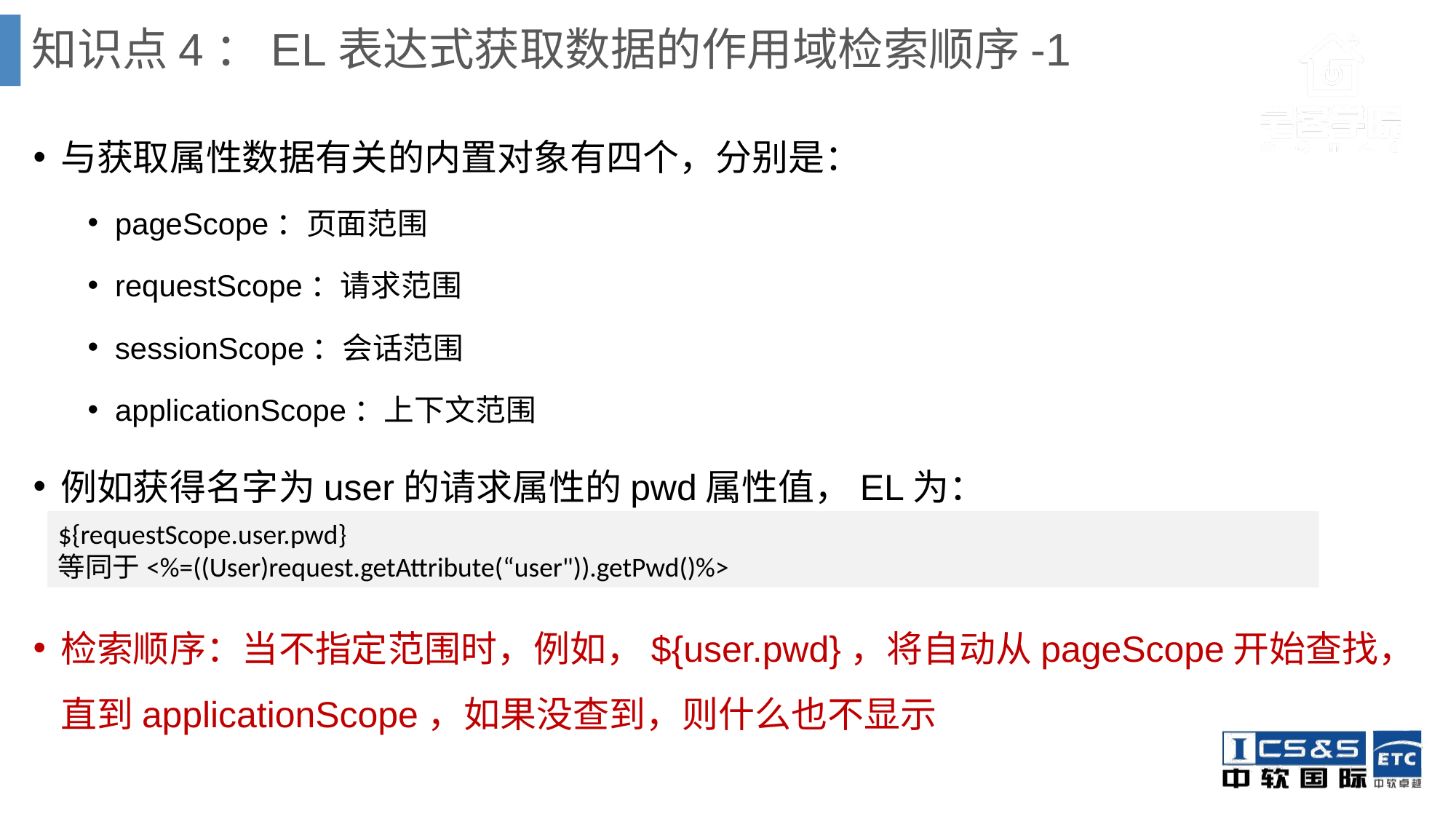

# 知识点4：EL表达式获取数据的作用域检索顺序-1
与获取属性数据有关的内置对象有四个，分别是：
pageScope：页面范围
requestScope：请求范围
sessionScope：会话范围
applicationScope：上下文范围
例如获得名字为user的请求属性的pwd属性值，EL为：

检索顺序：当不指定范围时，例如，${user.pwd}，将自动从pageScope开始查找，直到applicationScope，如果没查到，则什么也不显示
${requestScope.user.pwd}
等同于<%=((User)request.getAttribute(“user")).getPwd()%>